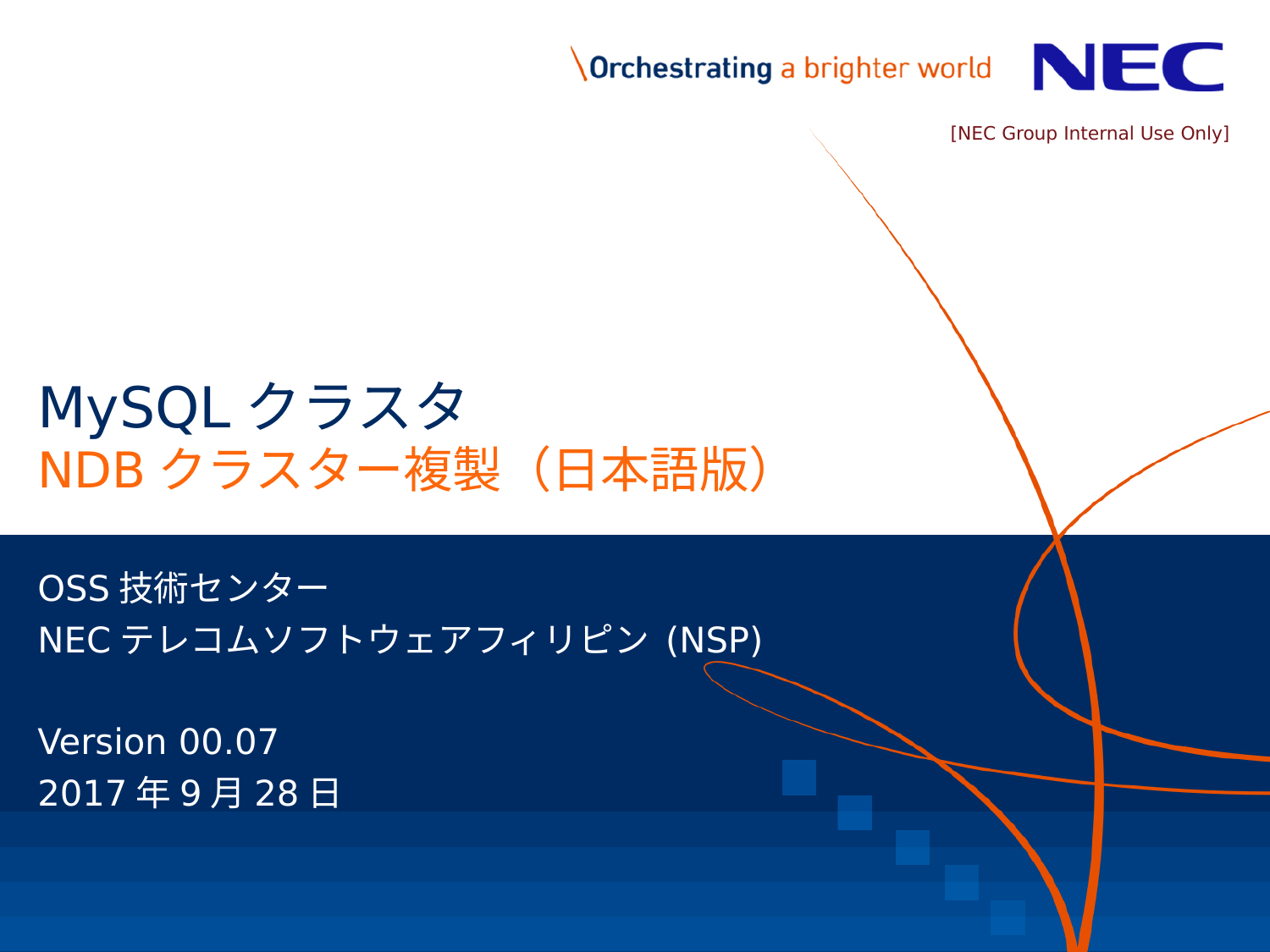

[NEC Group Internal Use Only]
# MySQLクラスタ NDBクラスター複製（日本語版）
OSS技術センター
NECテレコムソフトウェアフィリピン (NSP)

Version 00.07
2017年9月28日